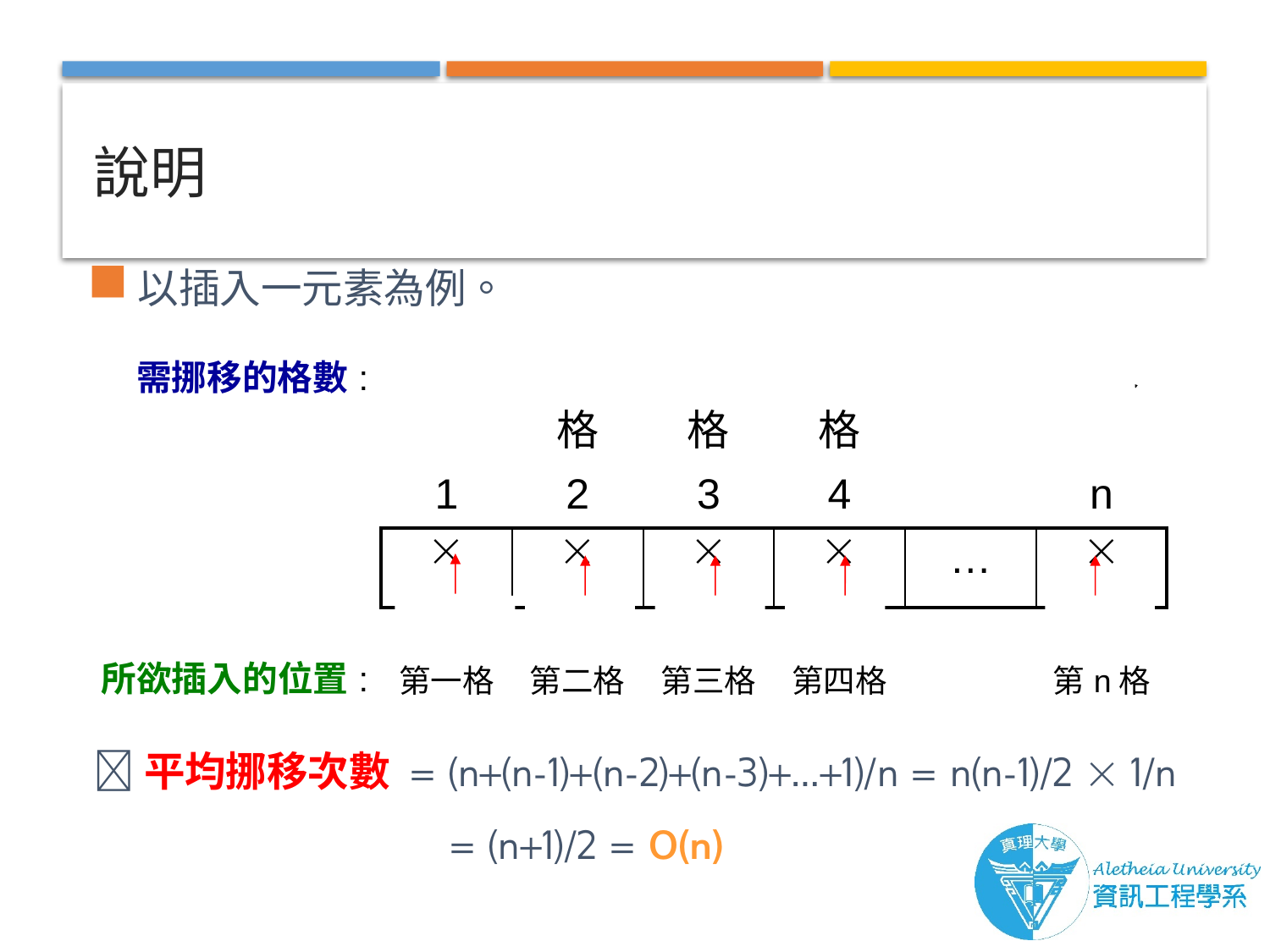

# 說明
以插入一元素為例。

∴平均挪移次數 = (n+(n-1)+(n-2)+(n-3)+…+1)/n = n(n-1)/2 × 1/n
                             = (n+1)/2 = O(n)

| 需挪移的格數: | n格 | n-1格 | n-2格 | n-3格 |  | 1格 |
| --- | --- | --- | --- | --- | --- | --- |
|  | 1 | 2 | 3 | 4 |  | n |
|  | × | × | × | × | … | × |
| 所欲插入的位置: | 第一格 | 第二格 | 第三格 | 第四格 |  | 第n格 |